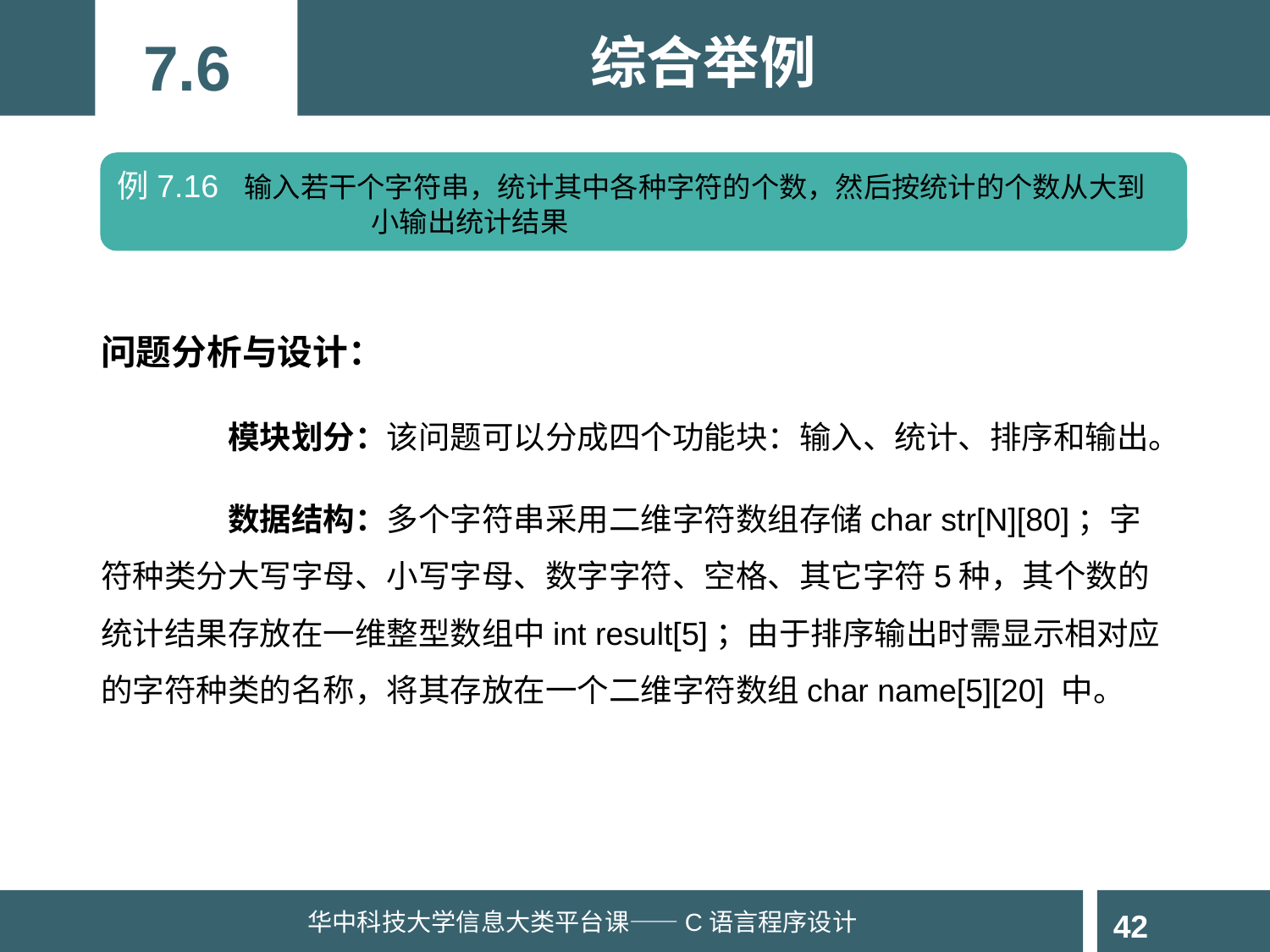

综合举例
7.6
例7.16	输入若干个字符串，统计其中各种字符的个数，然后按统计的个数从大到		小输出统计结果
问题分析与设计：

	模块划分：该问题可以分成四个功能块：输入、统计、排序和输出。

	数据结构：多个字符串采用二维字符数组存储char str[N][80]；字符种类分大写字母、小写字母、数字字符、空格、其它字符5种，其个数的统计结果存放在一维整型数组中int result[5]；由于排序输出时需显示相对应的字符种类的名称，将其存放在一个二维字符数组char name[5][20] 中。